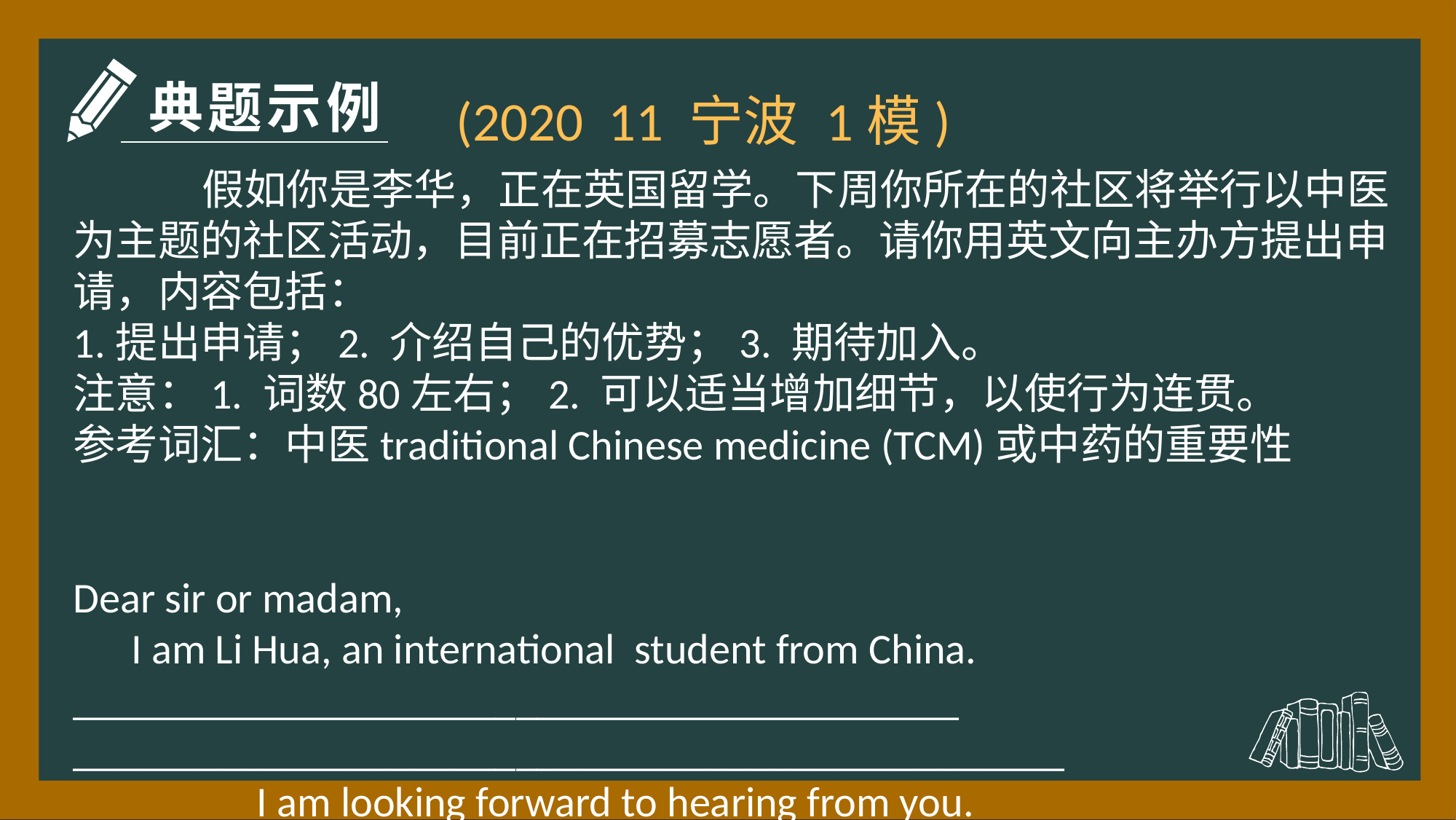

(2020  11 宁波 1模)
          假如你是李华，正在英国留学。下周你所在的社区将举行以中医为主题的社区活动，目前正在招募志愿者。请你用英文向主办方提出申请，内容包括：
1.提出申请；2. 介绍自己的优势；3. 期待加入。
注意：1. 词数80左右；2. 可以适当增加细节，以使行为连贯。
参考词汇：中医traditional Chinese medicine (TCM)或中药的重要性
Dear sir or madam,
      I am Li Hua, an international  student from China. __________________________________________           _______________________________________________
                   I am looking forward to hearing from you.
                                                                                                 Sincerely ,
                                                                                                        Li Hua